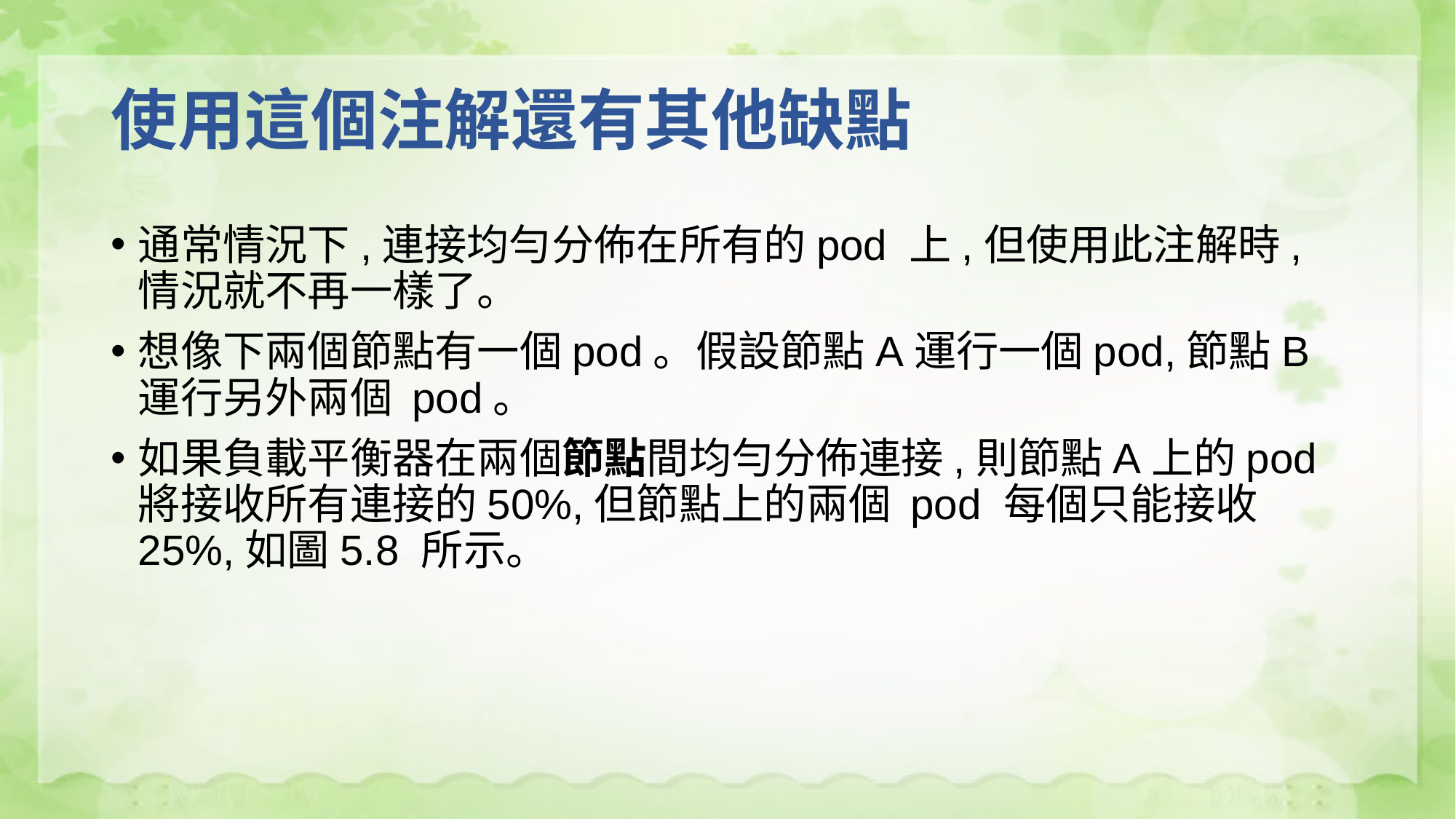

# 使用這個注解還有其他缺點
通常情況下,連接均勻分佈在所有的pod 上,但使用此注解時,情況就不再一樣了。
想像下兩個節點有一個pod。假設節點A運行一個pod,節點B運行另外兩個 pod。
如果負載平衡器在兩個節點間均勻分佈連接,則節點A上的pod 將接收所有連接的50%,但節點上的兩個 pod 每個只能接收25%,如圖5.8 所示。